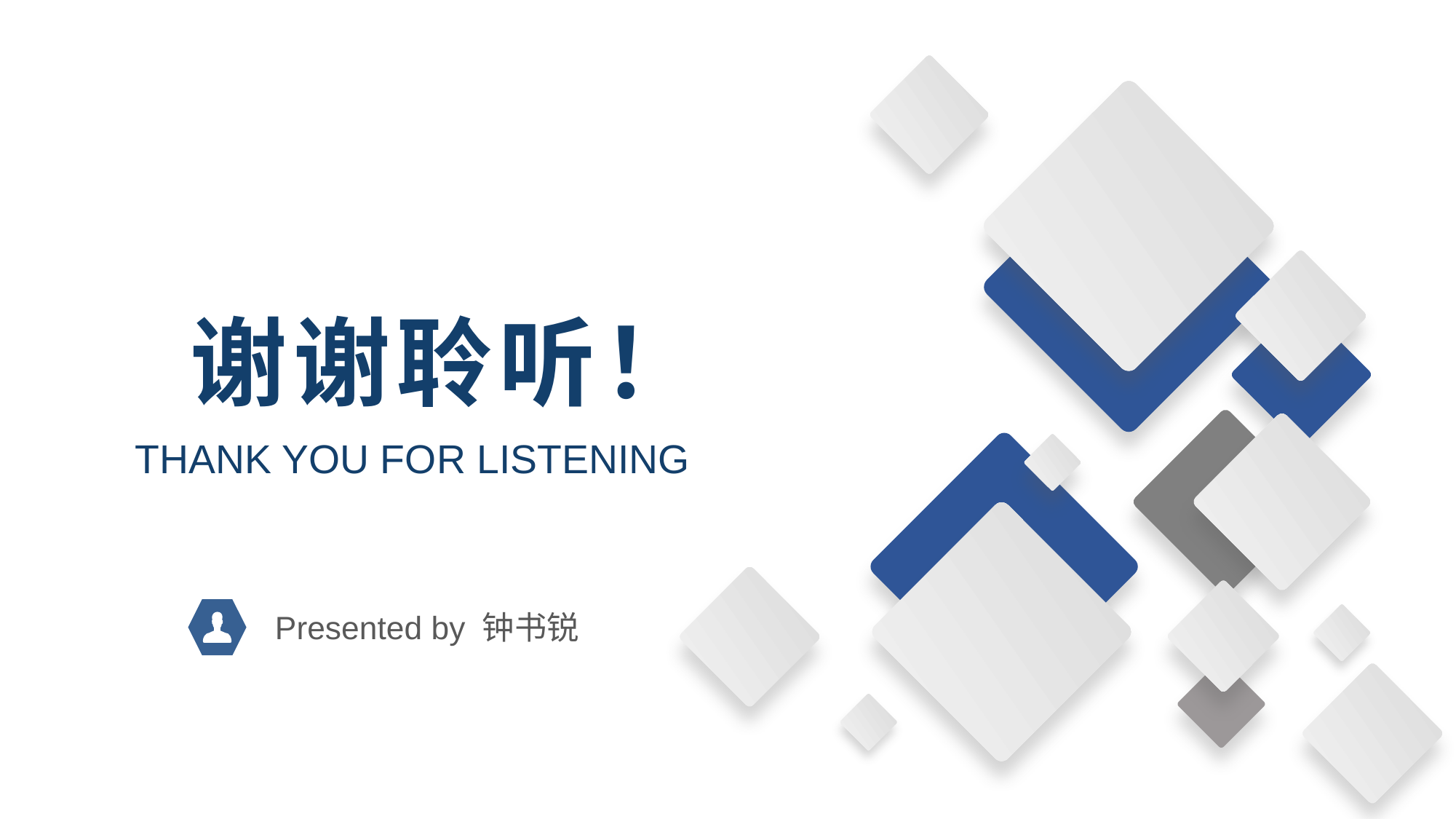

谢谢聆听！

THANK YOU FOR LISTENING

Presented by 钟书锐